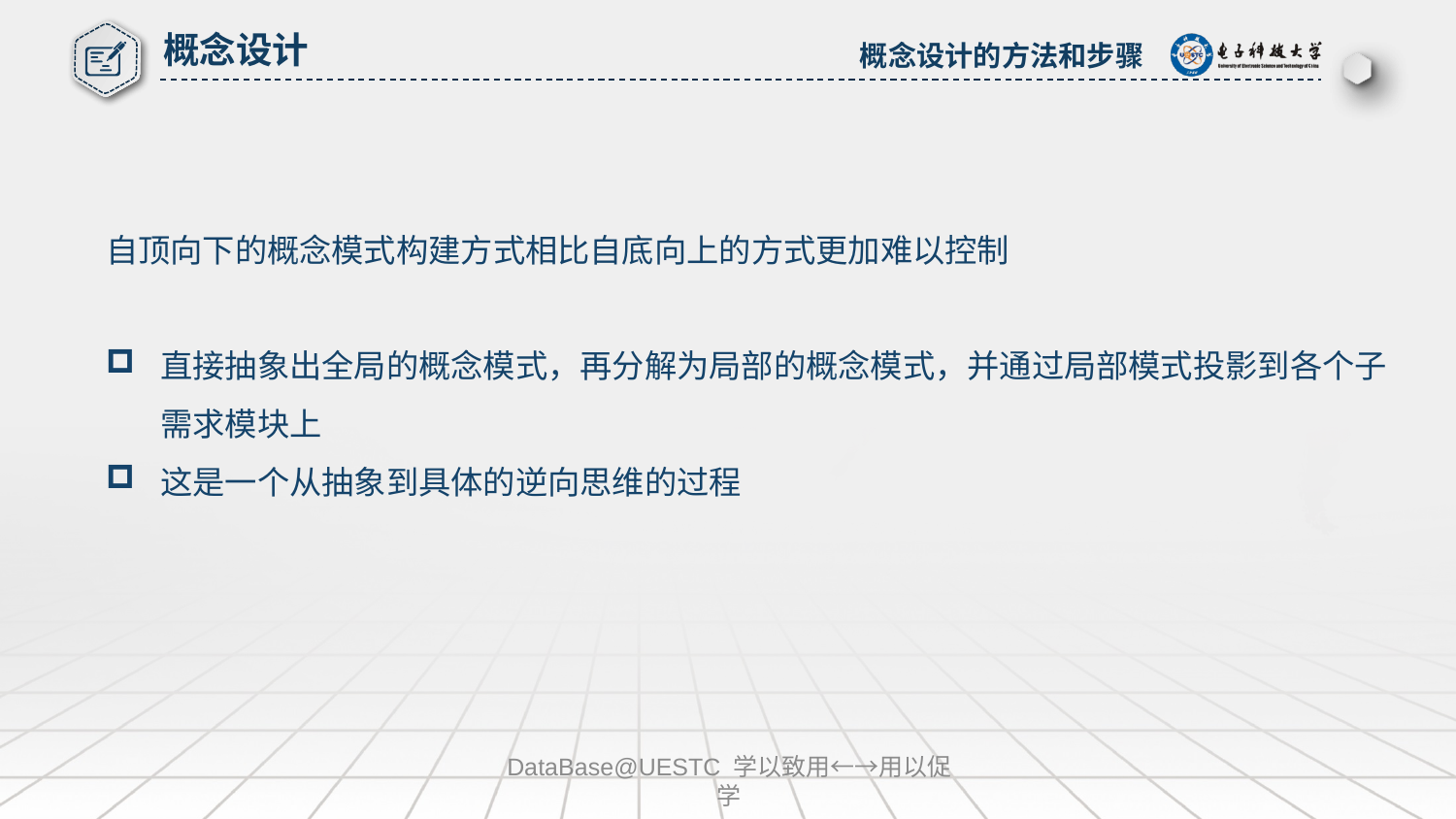

概念设计
概念设计的方法和步骤
自顶向下的概念模式构建方式相比自底向上的方式更加难以控制

直接抽象出全局的概念模式，再分解为局部的概念模式，并通过局部模式投影到各个子需求模块上
这是一个从抽象到具体的逆向思维的过程
DataBase@UESTC 学以致用←→用以促学
26